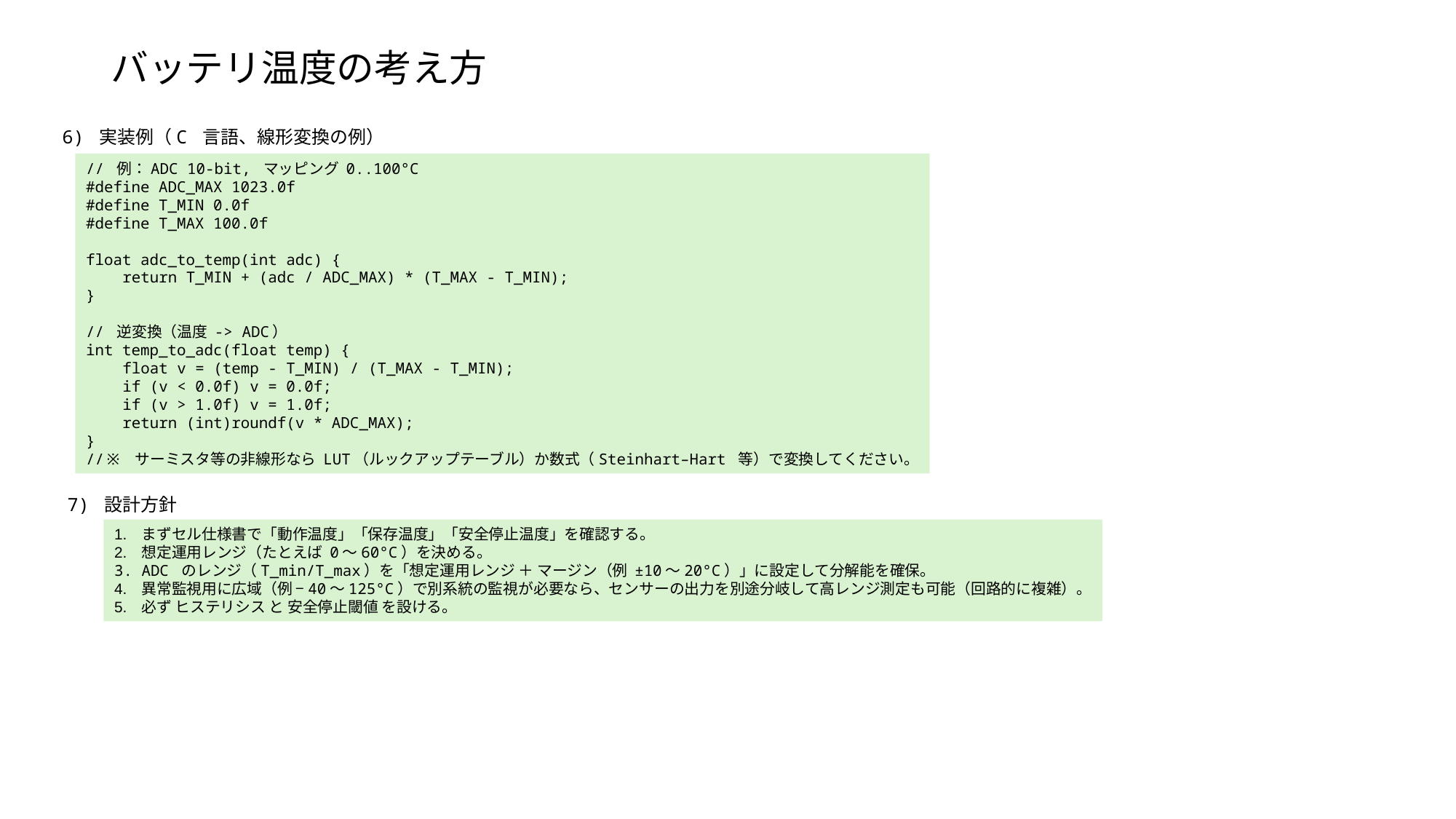

# バッテリ温度の考え方
6) 実装例（C 言語、線形変換の例）
// 例：ADC 10-bit, マッピング 0..100°C
#define ADC_MAX 1023.0f
#define T_MIN 0.0f
#define T_MAX 100.0f

float adc_to_temp(int adc) {
    return T_MIN + (adc / ADC_MAX) * (T_MAX - T_MIN);
}

// 逆変換（温度 -> ADC）
int temp_to_adc(float temp) {
    float v = (temp - T_MIN) / (T_MAX - T_MIN);
    if (v < 0.0f) v = 0.0f;
    if (v > 1.0f) v = 1.0f;
    return (int)roundf(v * ADC_MAX);
}
//※ サーミスタ等の非線形なら LUT（ルックアップテーブル）か数式（Steinhart–Hart 等）で変換してください。
7) 設計方針
まずセル仕様書で「動作温度」「保存温度」「安全停止温度」を確認する。
想定運用レンジ（たとえば 0〜60°C）を決める。
ADC のレンジ（T_min/T_max）を「想定運用レンジ ＋ マージン（例 ±10〜20°C）」に設定して分解能を確保。
異常監視用に広域（例 −40〜125°C）で別系統の監視が必要なら、センサーの出力を別途分岐して高レンジ測定も可能（回路的に複雑）。
必ず ヒステリシス と 安全停止閾値 を設ける。